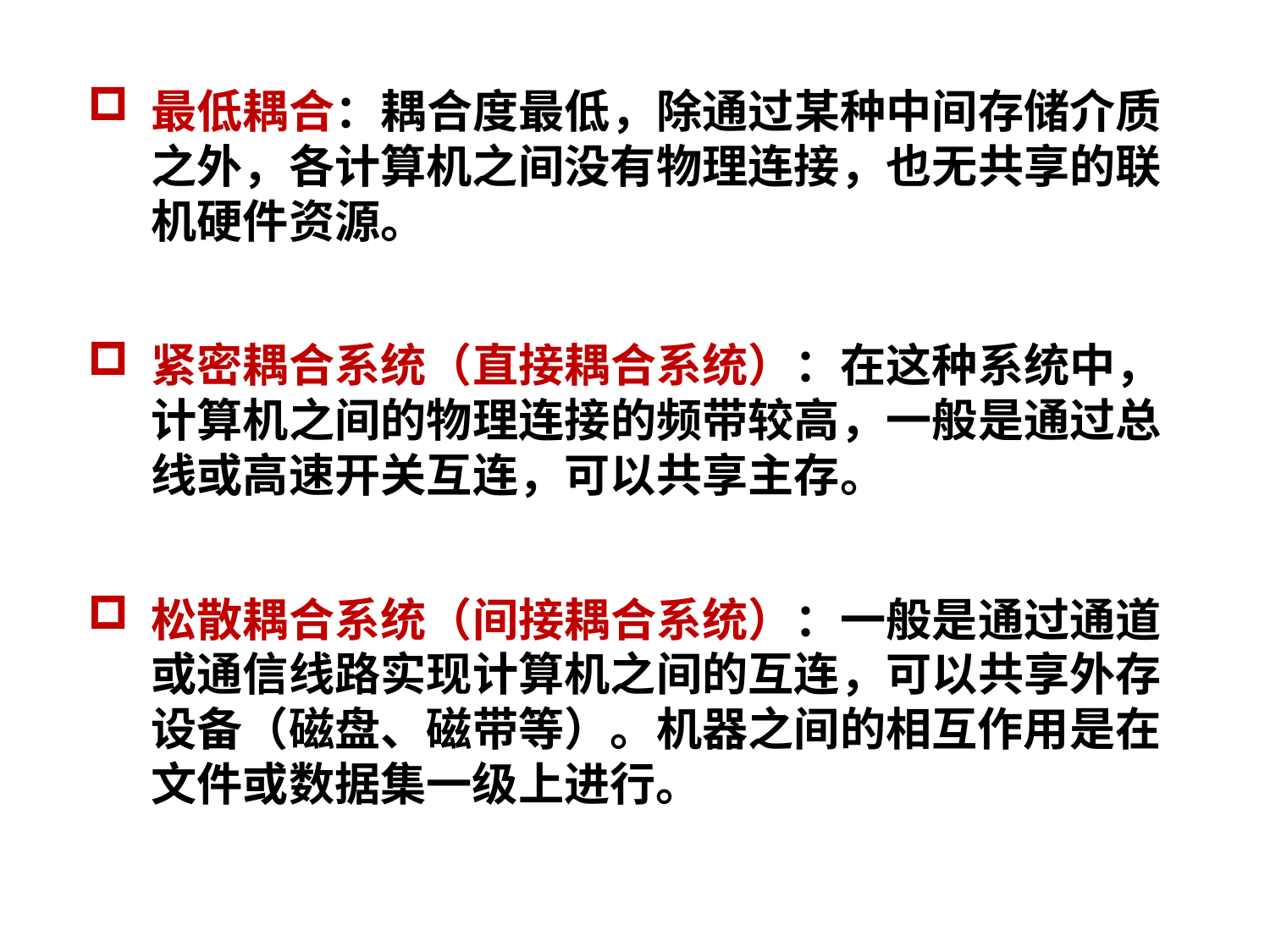

最低耦合：耦合度最低，除通过某种中间存储介质之外，各计算机之间没有物理连接，也无共享的联机硬件资源。

紧密耦合系统（直接耦合系统）：在这种系统中，计算机之间的物理连接的频带较高，一般是通过总线或高速开关互连，可以共享主存。

松散耦合系统（间接耦合系统）：一般是通过通道或通信线路实现计算机之间的互连，可以共享外存设备（磁盘、磁带等）。机器之间的相互作用是在文件或数据集一级上进行。